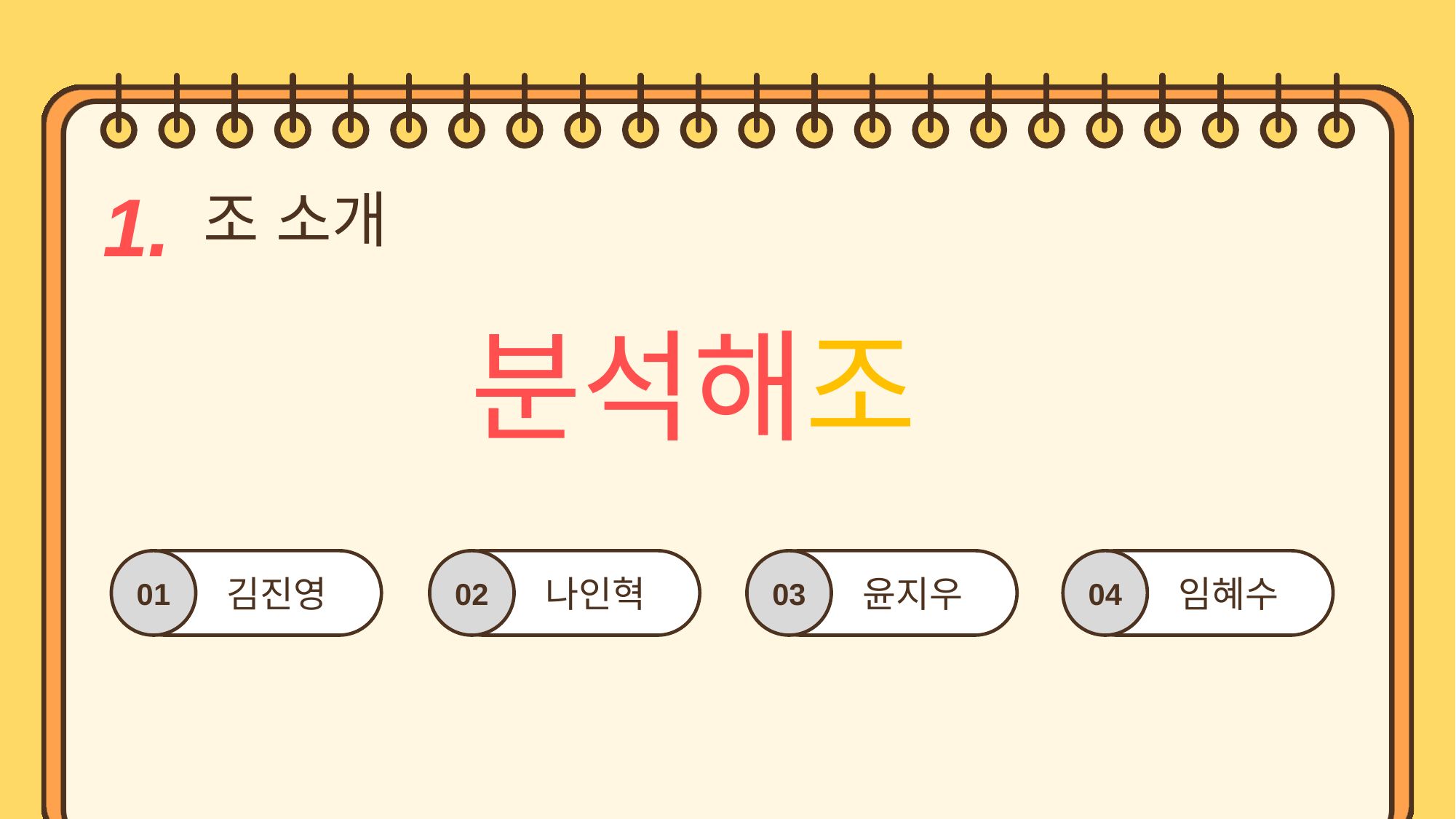

1.
조 소개
분석해조
01
 김진영
02
 나인혁
03
 윤지우
04
 임혜수